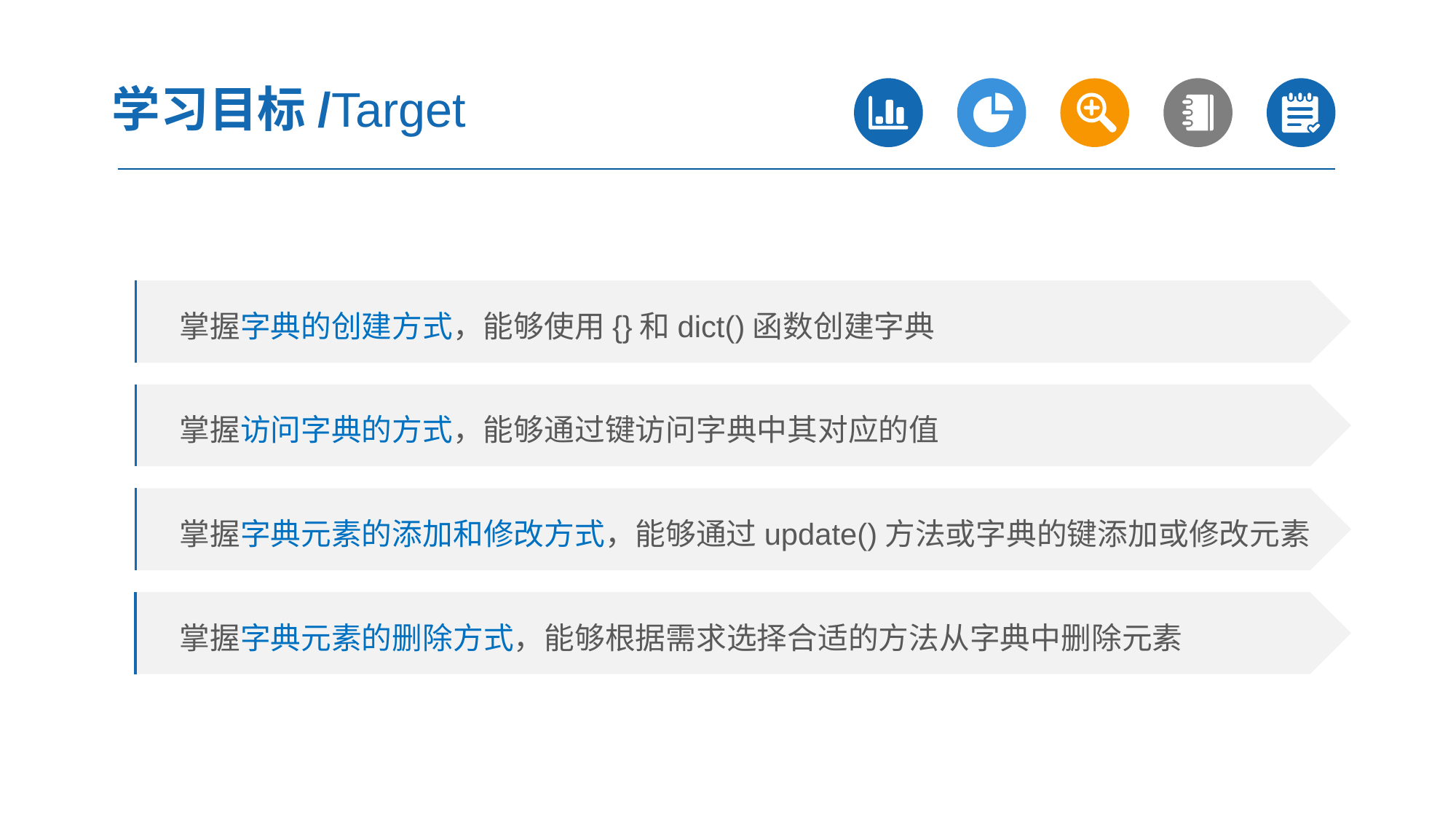

学习目标/Target
    掌握字典的创建方式，能够使用{}和dict()函数创建字典

    掌握访问字典的方式，能够通过键访问字典中其对应的值

    掌握字典元素的添加和修改方式，能够通过update()方法或字典的键添加或修改元素

    掌握字典元素的删除方式，能够根据需求选择合适的方法从字典中删除元素